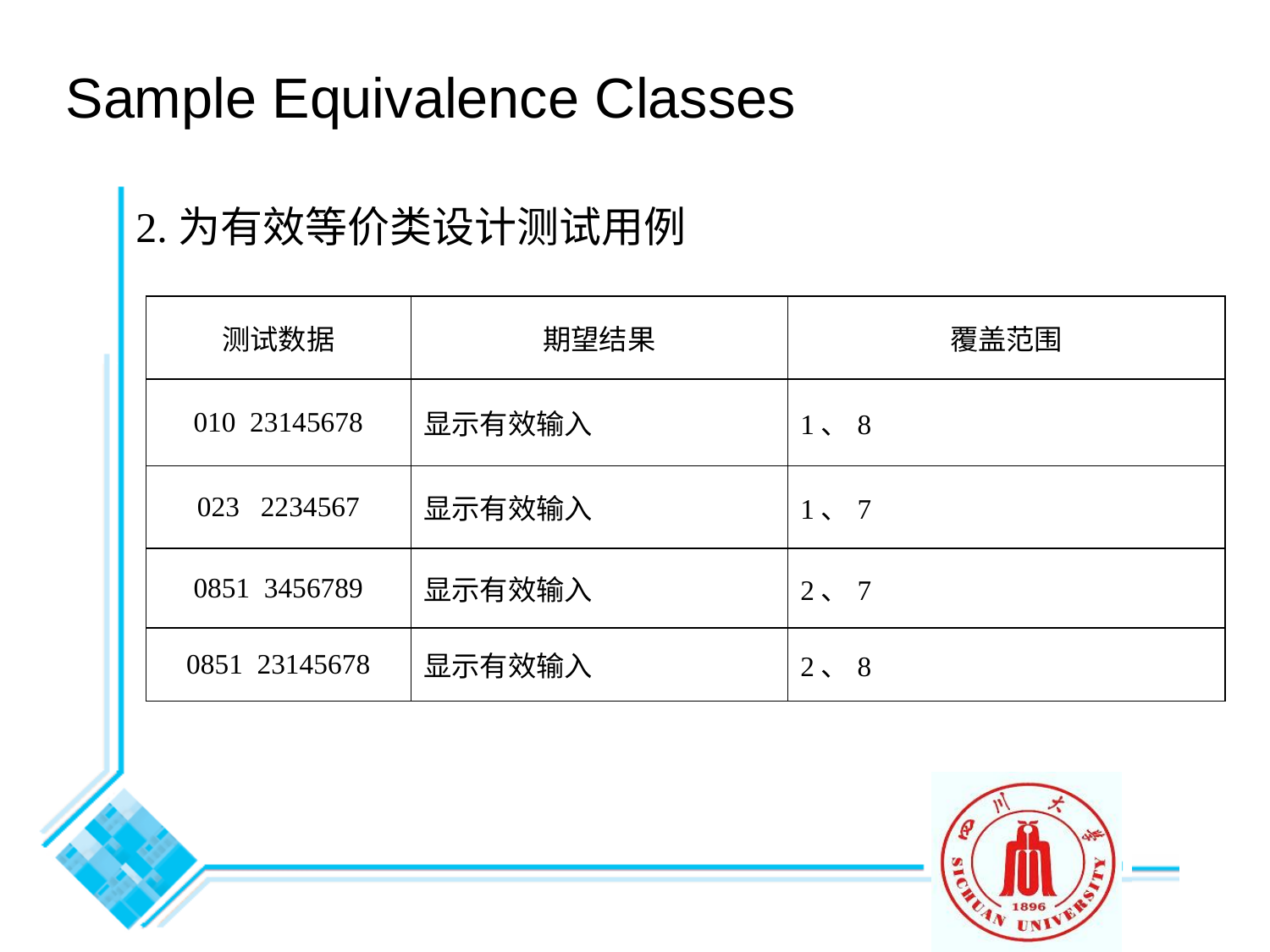

Sample Equivalence Classes
2.为有效等价类设计测试用例
| 测试数据 | 期望结果 | 覆盖范围 |
| --- | --- | --- |
| 010 23145678 | 显示有效输入 | 1、8 |
| 023 2234567 | 显示有效输入 | 1、7 |
| 0851 3456789 | 显示有效输入 | 2、7 |
| 0851 23145678 | 显示有效输入 | 2、8 |